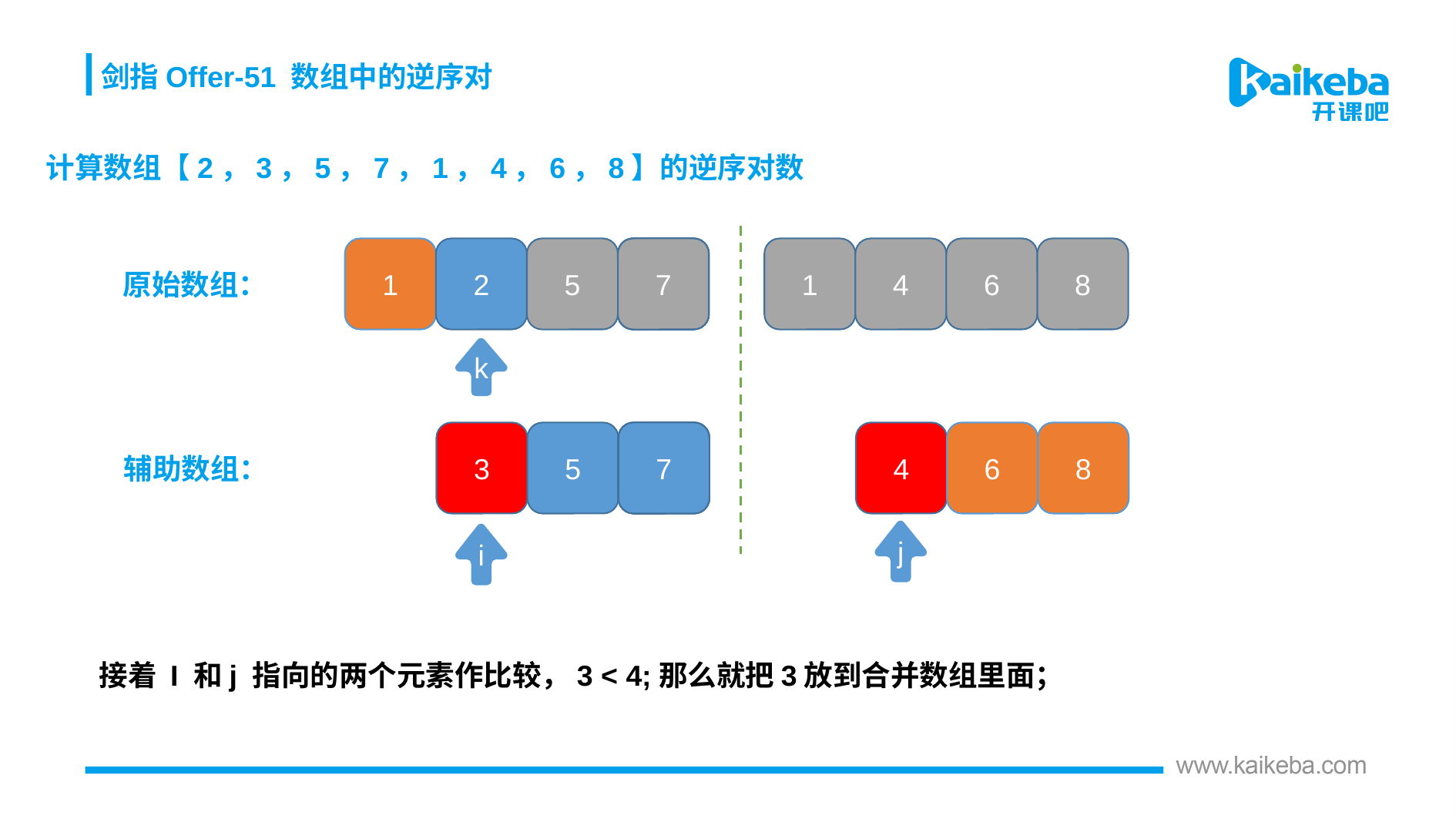

剑指Offer-51 数组中的逆序对
计算数组【2，3，5，7，1，4，6，8】的逆序对数
1
2
5

7
1
4
6
8
原始数组：
k
3
5

7
4
6
8
辅助数组：
j
i

接着 I 和j 指向的两个元素作比较，3 < 4;那么就把3放到合并数组里面；